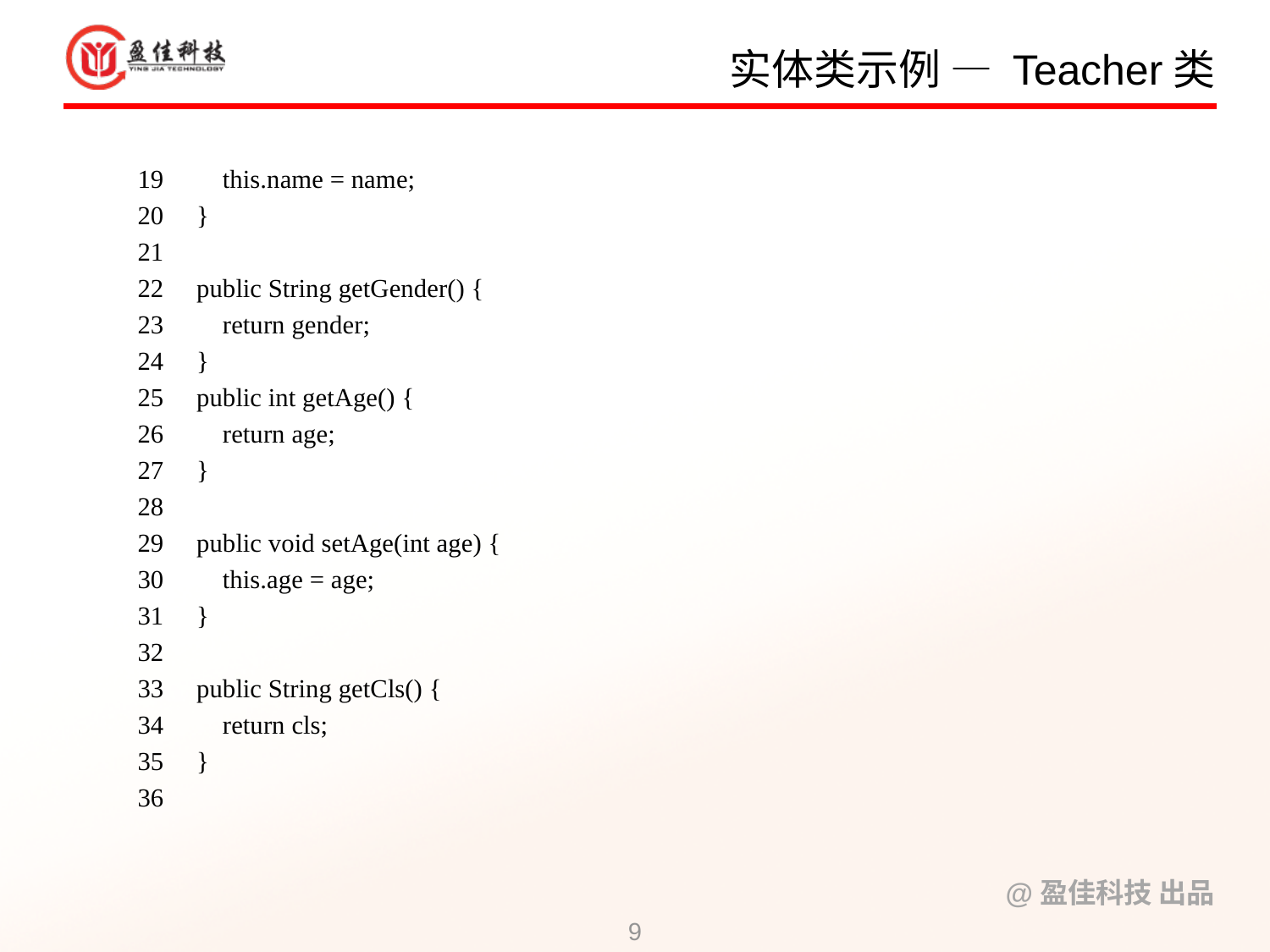

# 实体类示例 — Teacher类
19         this.name = name;
20     }
21
22     public String getGender() {
23         return gender;
24     }
25     public int getAge() {
26         return age;
27     }
28
29     public void setAge(int age) {
30         this.age = age;
31     }
32
33     public String getCls() {
34         return cls;
35     }
36
9